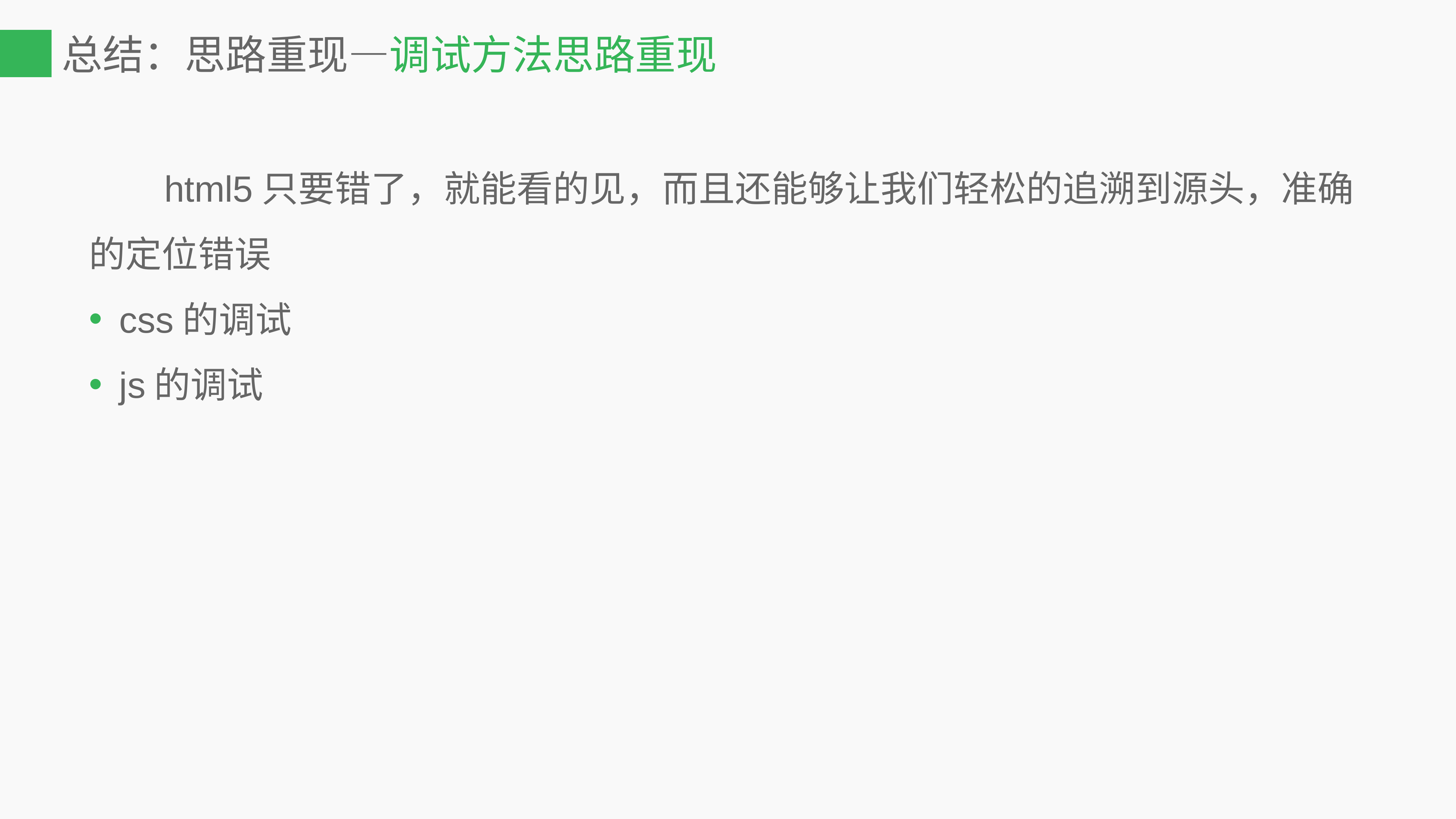

# 总结：思路重现—调试方法思路重现
html5只要错了，就能看的见，而且还能够让我们轻松的追溯到源头，准确的定位错误
css的调试
js的调试